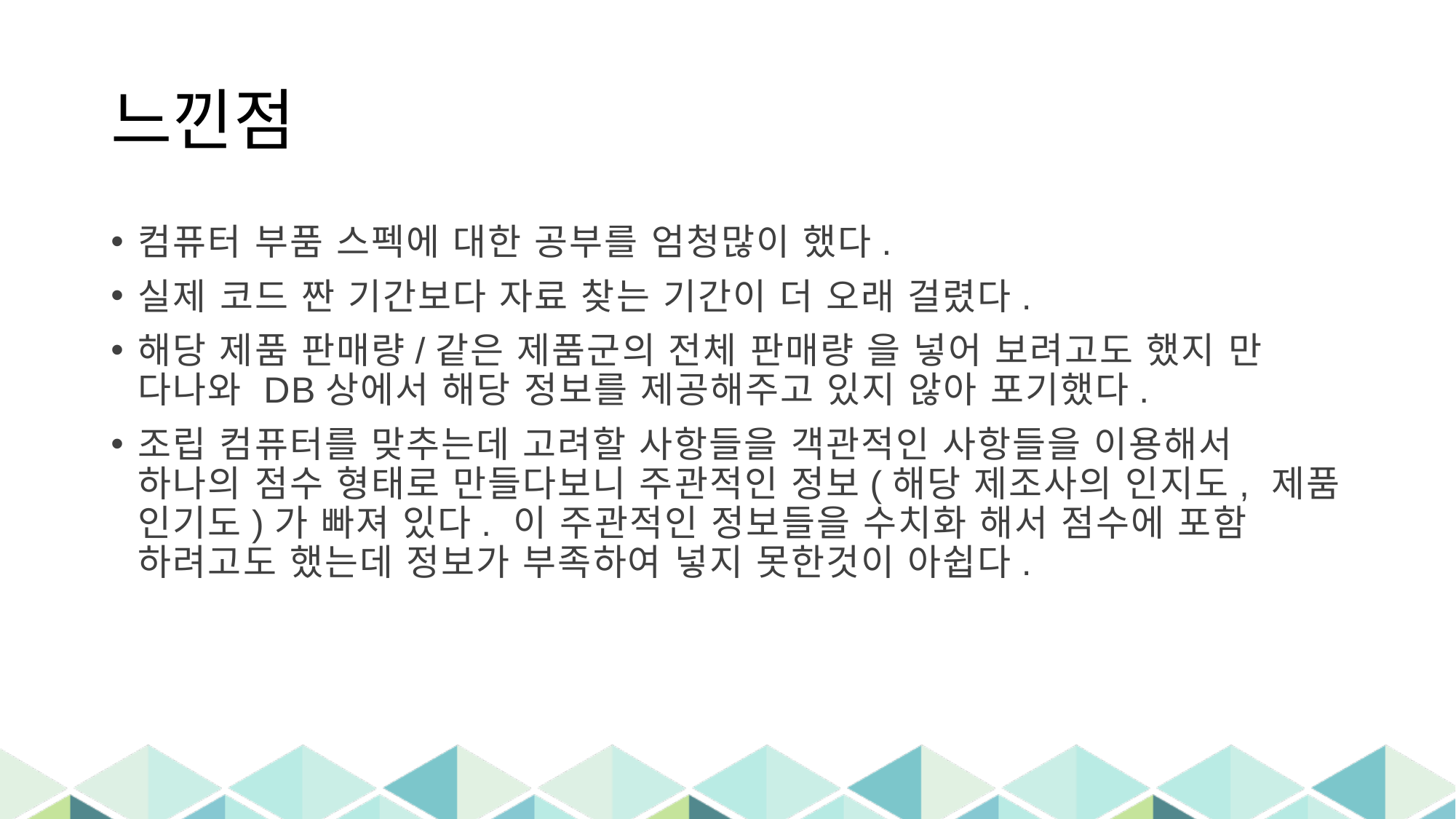

# 느낀점
컴퓨터 부품 스펙에 대한 공부를 엄청많이 했다.
실제 코드 짠 기간보다 자료 찾는 기간이 더 오래 걸렸다.
해당 제품 판매량/같은 제품군의 전체 판매량 을 넣어 보려고도 했지 만 다나와 DB상에서 해당 정보를 제공해주고 있지 않아 포기했다.
조립 컴퓨터를 맞추는데 고려할 사항들을 객관적인 사항들을 이용해서 하나의 점수 형태로 만들다보니 주관적인 정보(해당 제조사의 인지도, 제품 인기도)가 빠져 있다. 이 주관적인 정보들을 수치화 해서 점수에 포함 하려고도 했는데 정보가 부족하여 넣지 못한것이 아쉽다.